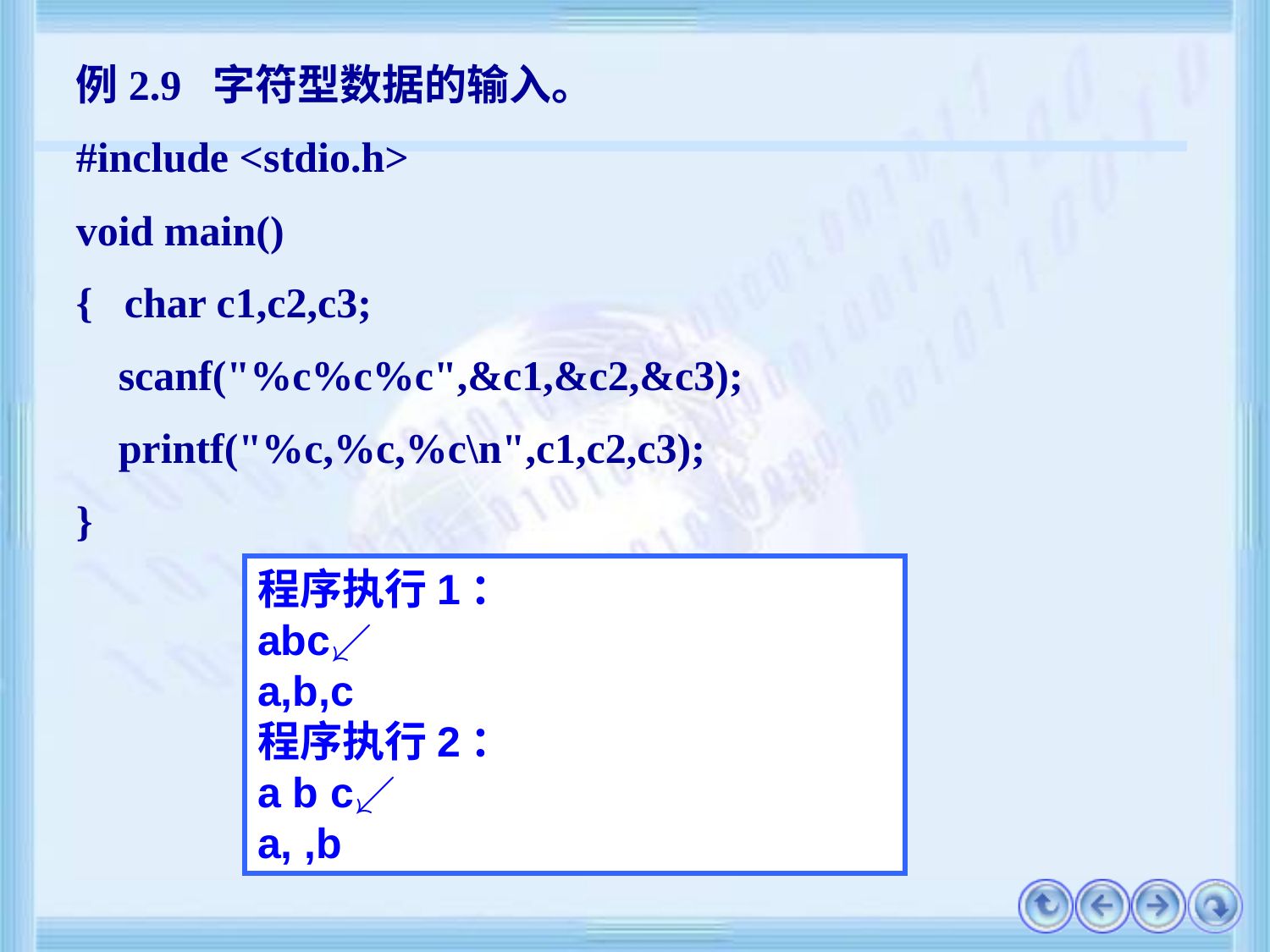

例2.9  字符型数据的输入。
#include <stdio.h>
void main()
{   char c1,c2,c3;
    scanf("%c%c%c",&c1,&c2,&c3);
    printf("%c,%c,%c\n",c1,c2,c3);
}
程序执行1：
abc↙
a,b,c
程序执行2：
a b c↙
a, ,b